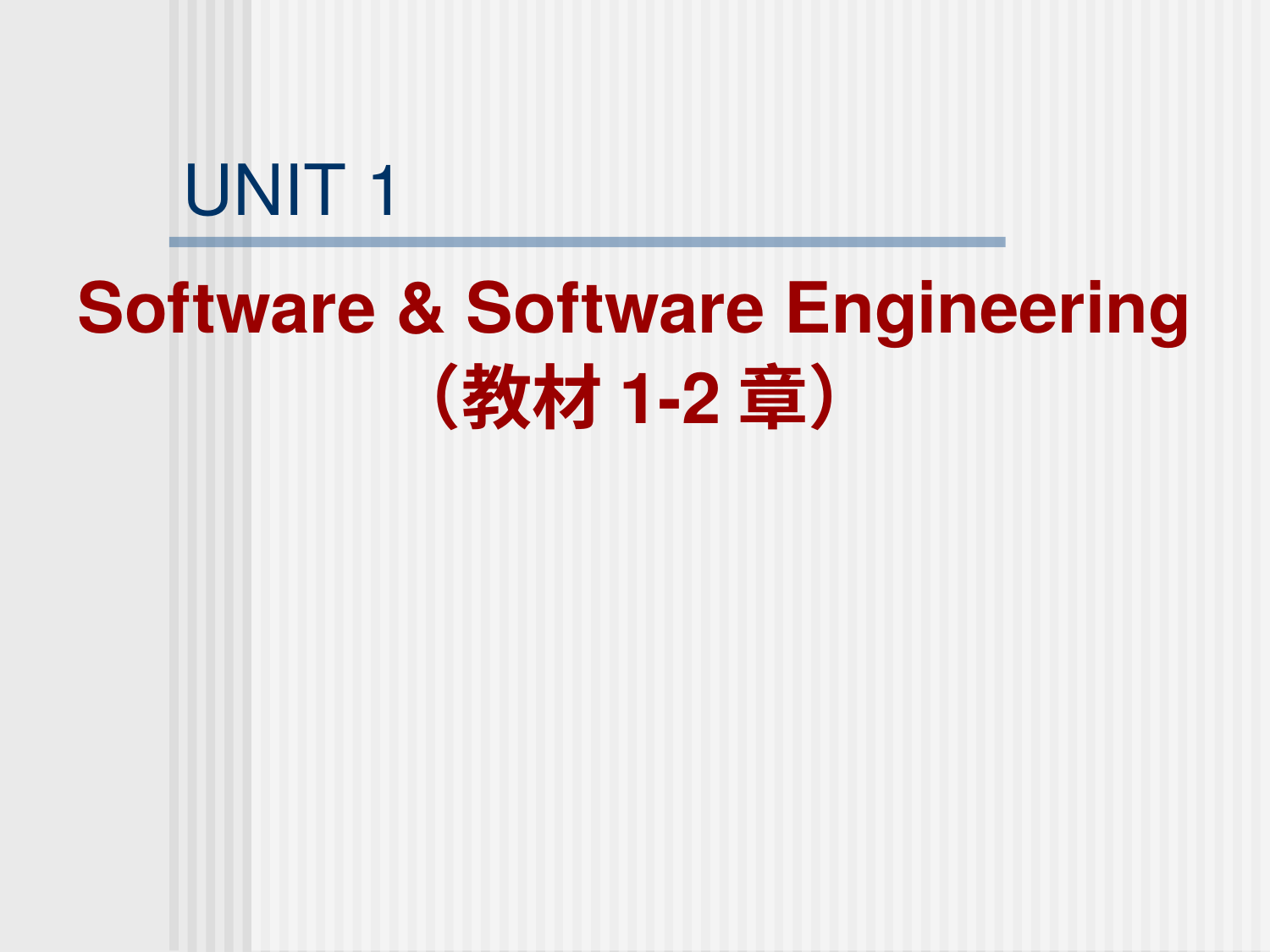

# UNIT 1
Software & Software Engineering
（教材1-2章）